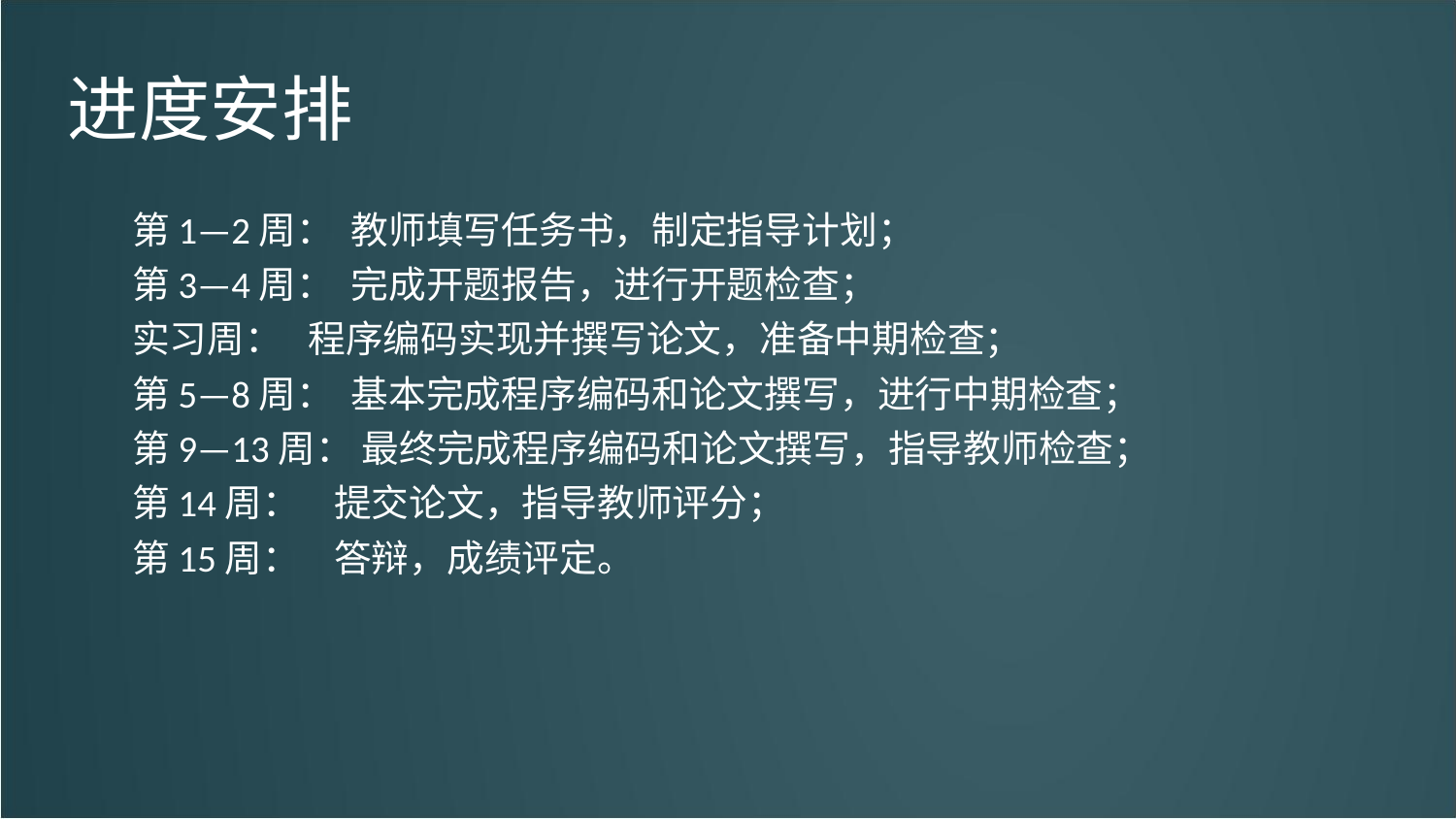

# 进度安排
第1—2周：  教师填写任务书，制定指导计划；
第3—4周：  完成开题报告，进行开题检查；
实习周：   程序编码实现并撰写论文，准备中期检查；
第5—8周：  基本完成程序编码和论文撰写，进行中期检查；
第9—13周： 最终完成程序编码和论文撰写，指导教师检查；
第14周：    提交论文，指导教师评分；
第15周：    答辩，成绩评定。